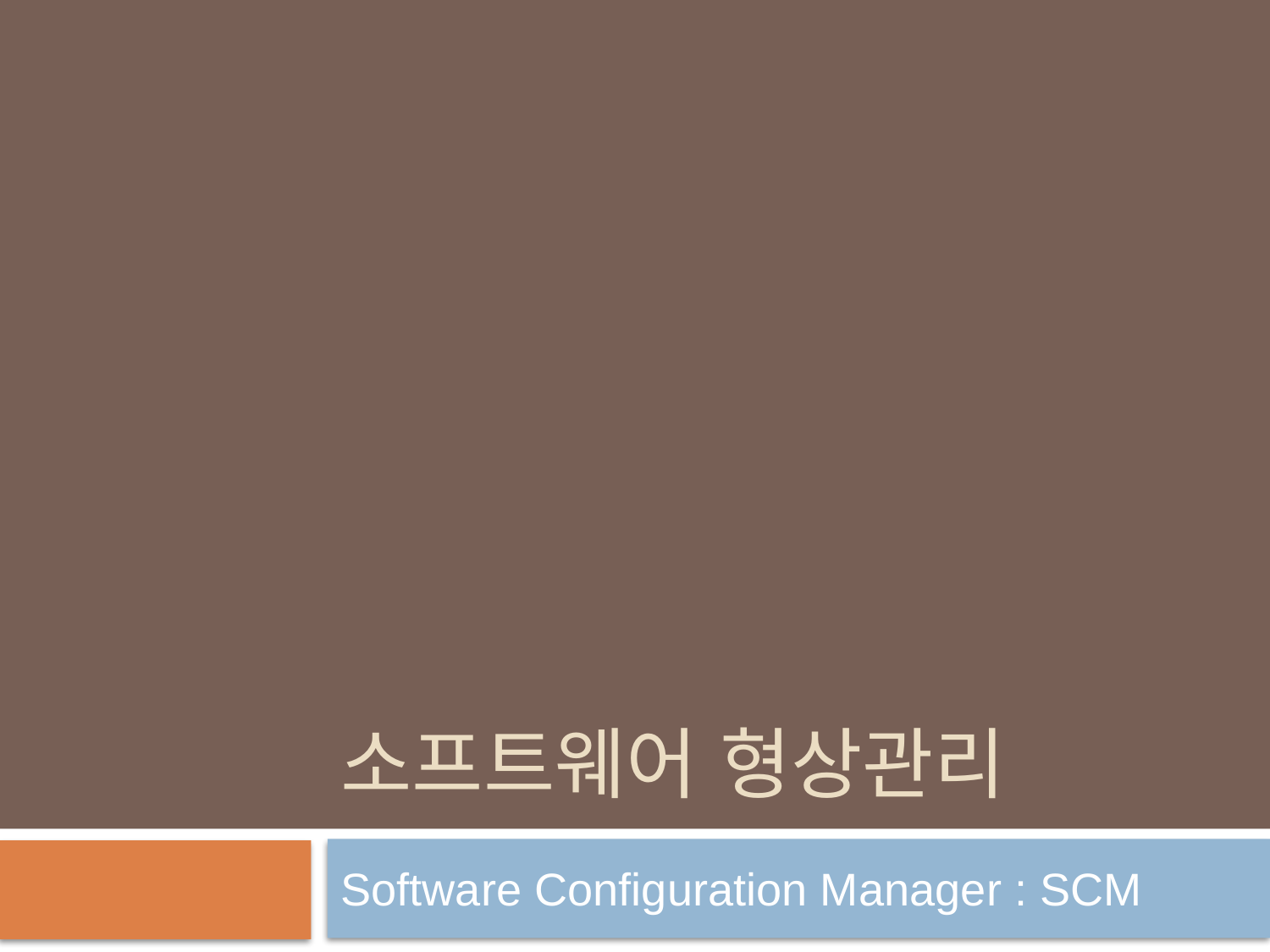

# 소프트웨어 형상관리
Software Configuration Manager : SCM